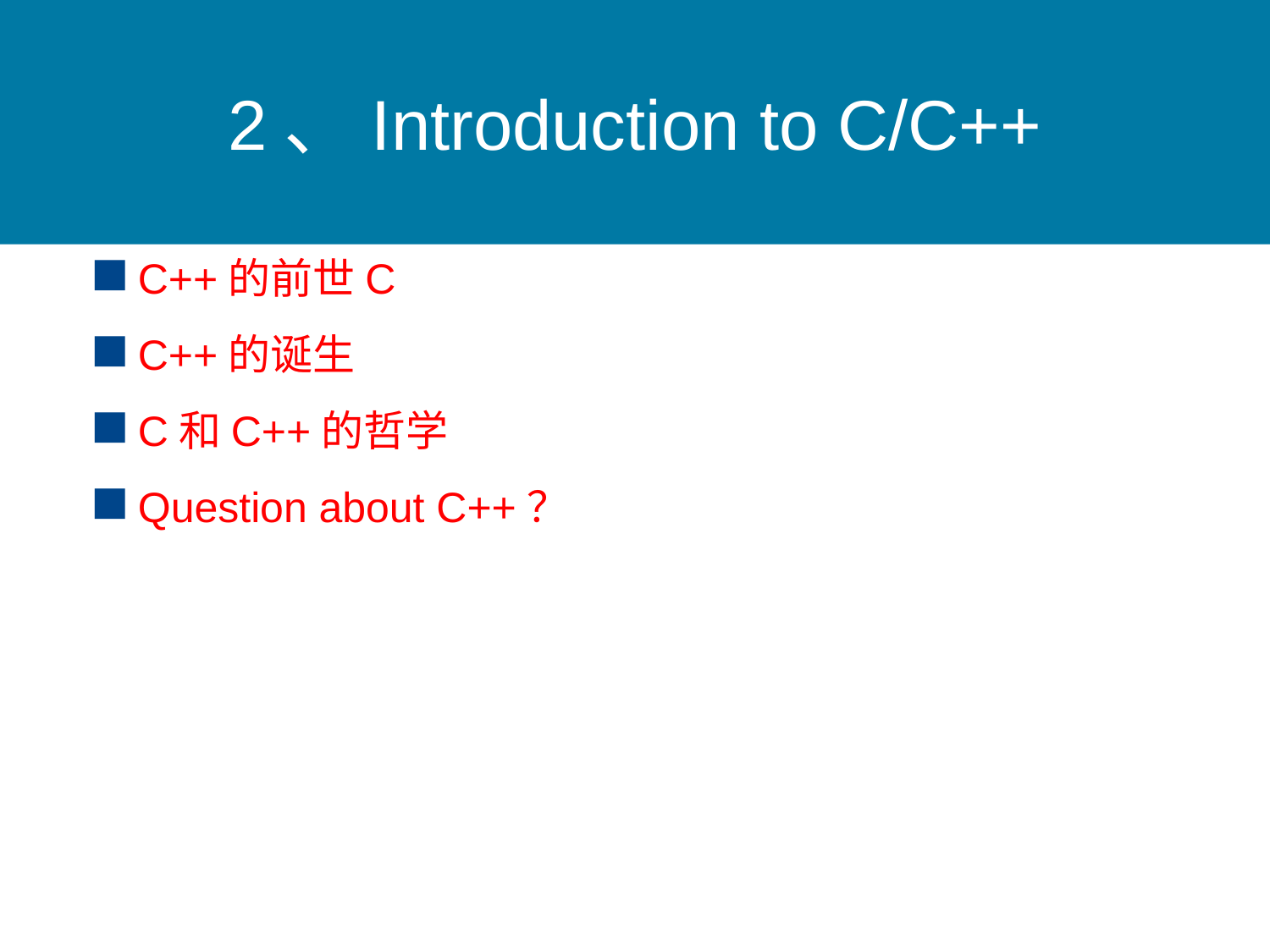

# 2、Introduction to C/C++
C++的前世C
C++的诞生
C和C++的哲学
Question about C++？